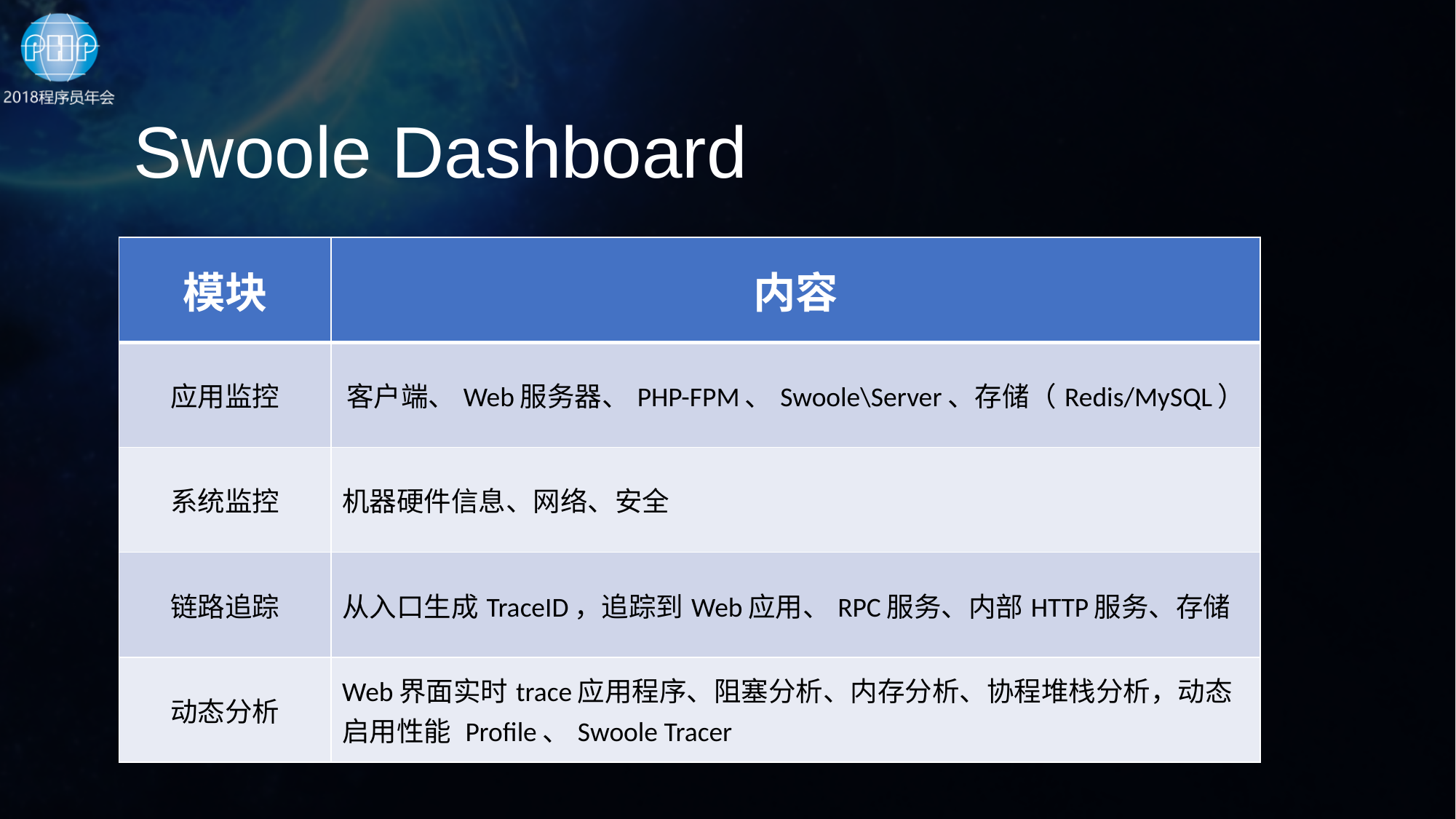

Swoole Dashboard
| 模块 | 内容 |
| --- | --- |
| 应用监控 | 客户端、Web服务器、PHP-FPM、Swoole\Server、存储（Redis/MySQL） |
| 系统监控 | 机器硬件信息、网络、安全 |
| 链路追踪 | 从入口生成TraceID，追踪到Web应用、RPC服务、内部HTTP服务、存储 |
| 动态分析 | Web界面实时trace应用程序、阻塞分析、内存分析、协程堆栈分析，动态启用性能 Profile、Swoole Tracer |